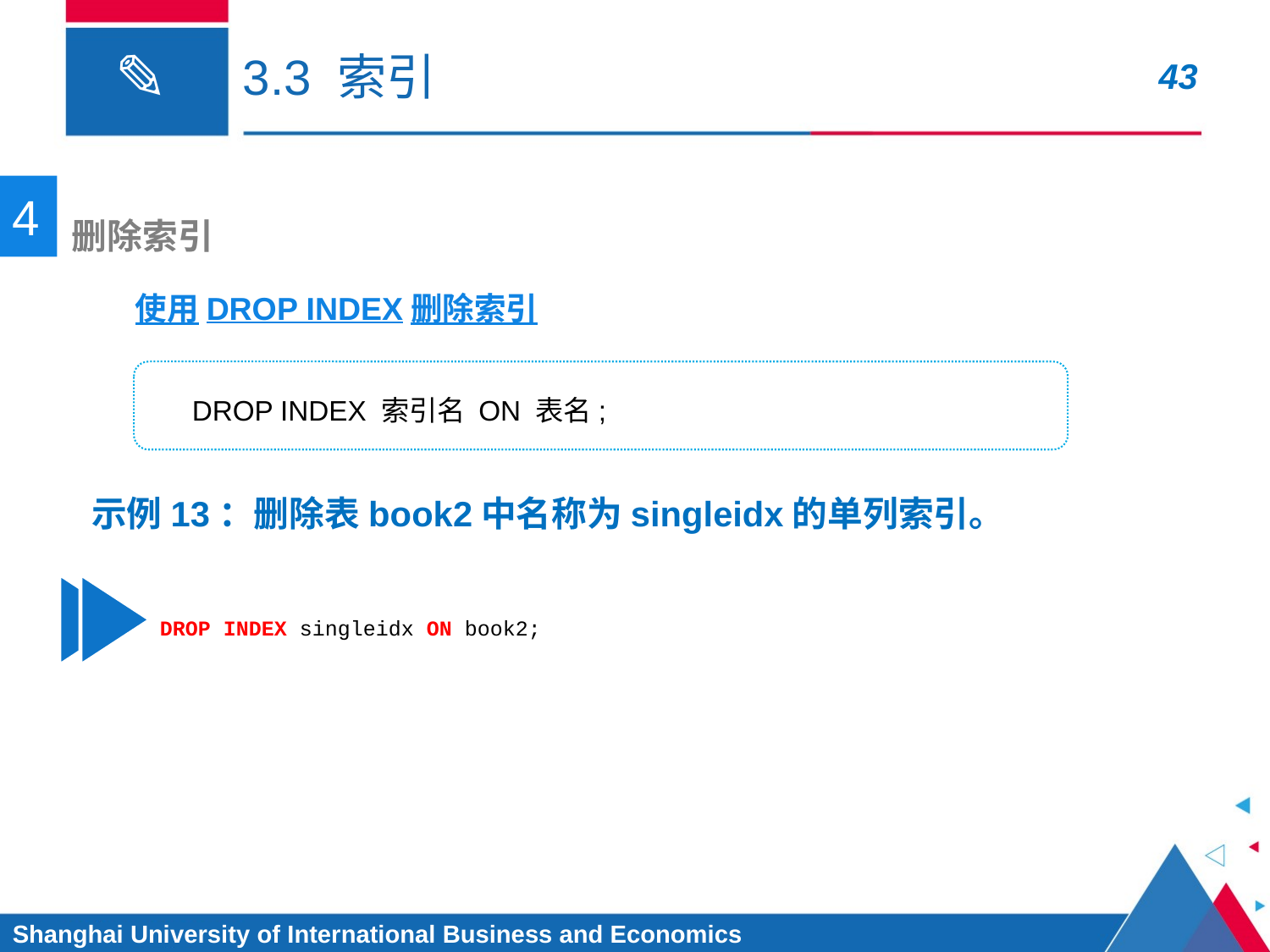

# 3.3 索引

4
删除索引
使用DROP INDEX删除索引

DROP INDEX 索引名 ON 表名;
  示例13：删除表book2中名称为singleidx的单列索引。

DROP INDEX singleidx ON book2;